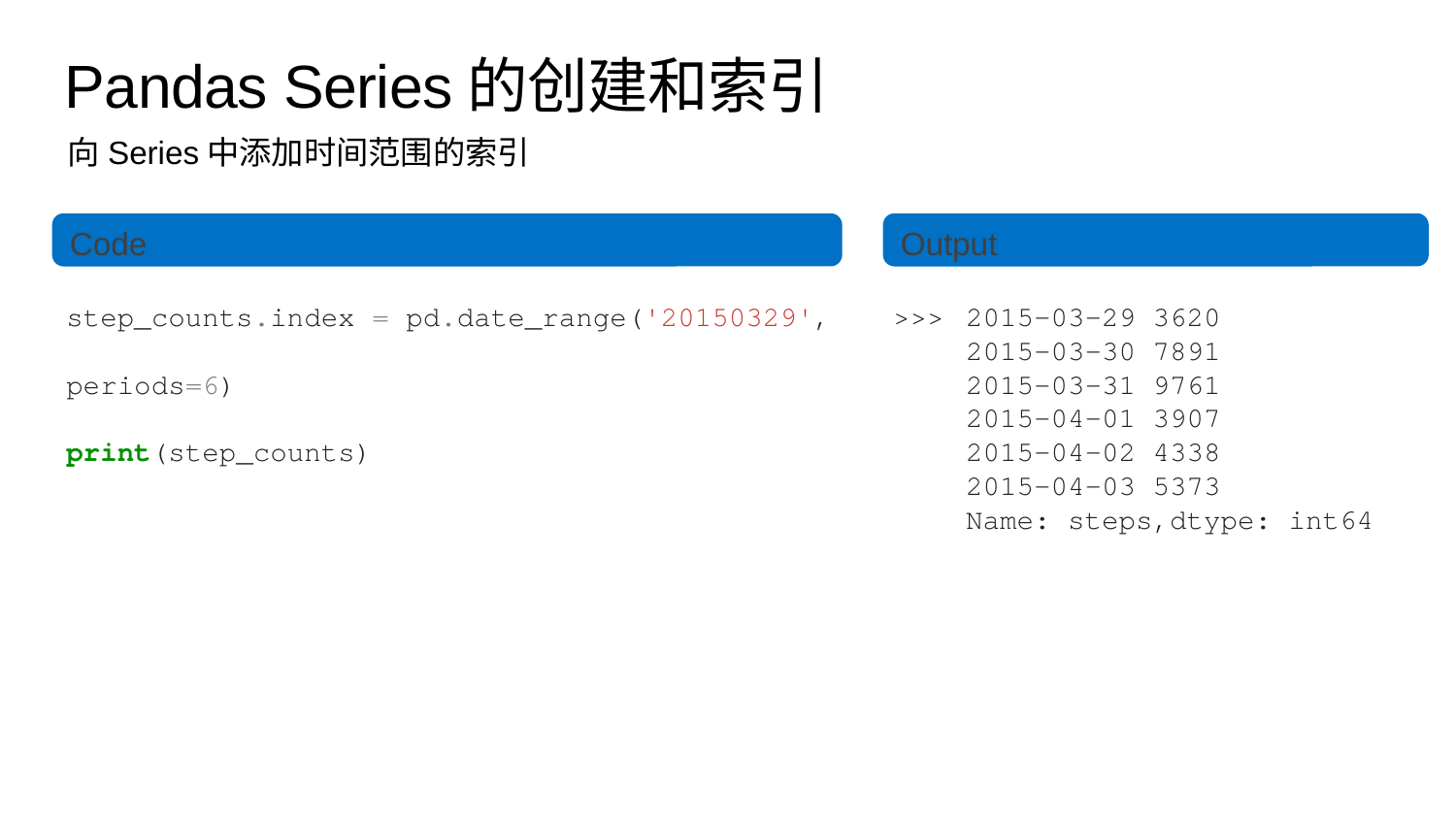

Pandas Series的创建和索引
向Series中添加时间范围的索引
Code
Output
step_counts.index = pd.date_range('20150329',                 				periods=6)

print(step_counts)
>>>	2015-03-29 3620
	2015-03-30 7891
	2015-03-31 9761
	2015-04-01 3907
	2015-04-02 4338
	2015-04-03 5373
	Name: steps,dtype: int64